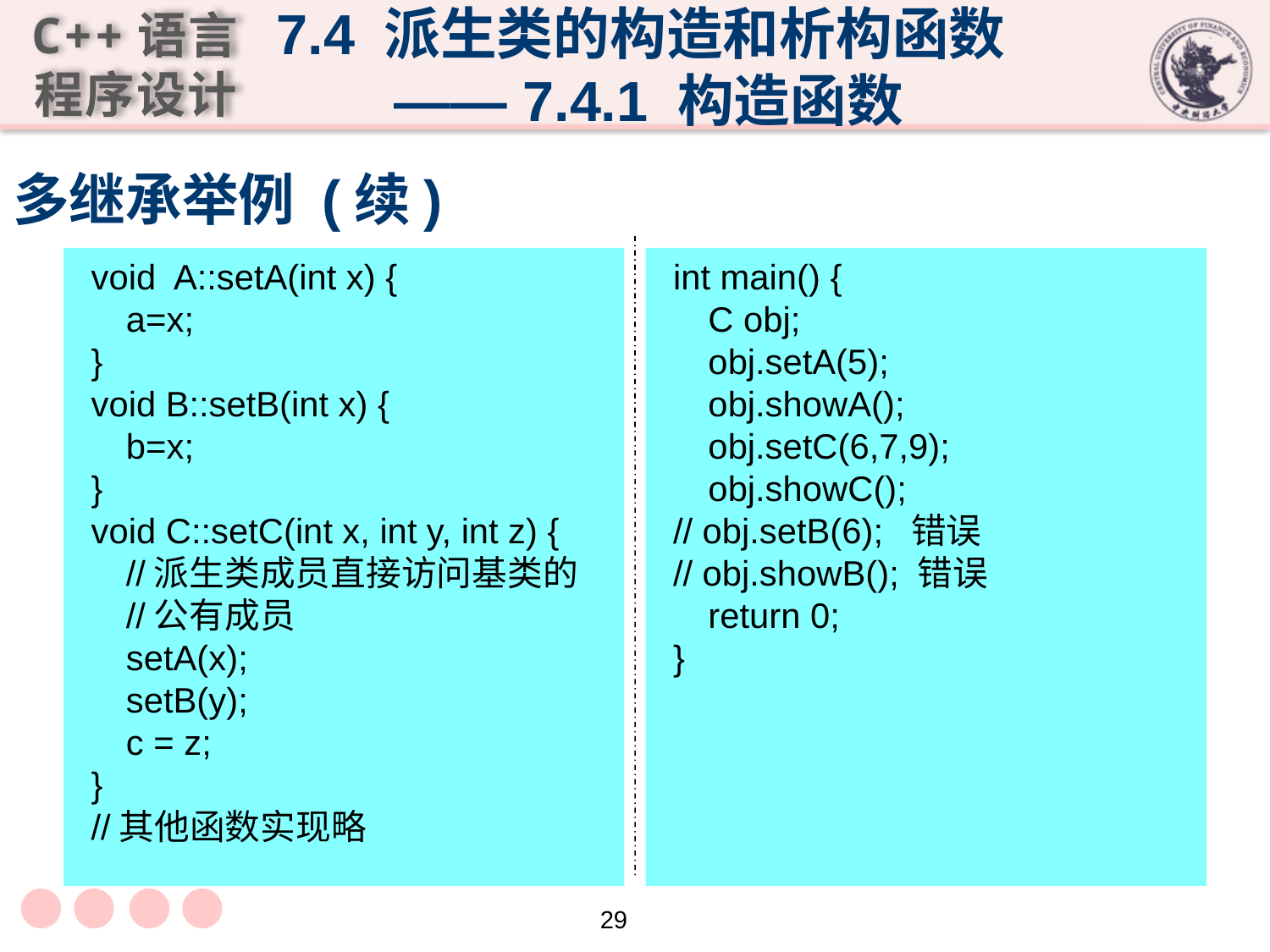

7.4 派生类的构造和析构函数
 —— 7.4.1 构造函数
# 多继承举例 (续)

void  A::setA(int x) {
	a=x;
}
void B::setB(int x) {
	b=x;
}
void C::setC(int x, int y, int z) {
	//派生类成员直接访问基类的
	//公有成员
	setA(x);
	setB(y);
	c = z;
}
//其他函数实现略
int main() {
	C obj;
	obj.setA(5);
	obj.showA();
	obj.setC(6,7,9);
	obj.showC();
// obj.setB(6);  错误
// obj.showB(); 错误
	return 0;
}
29